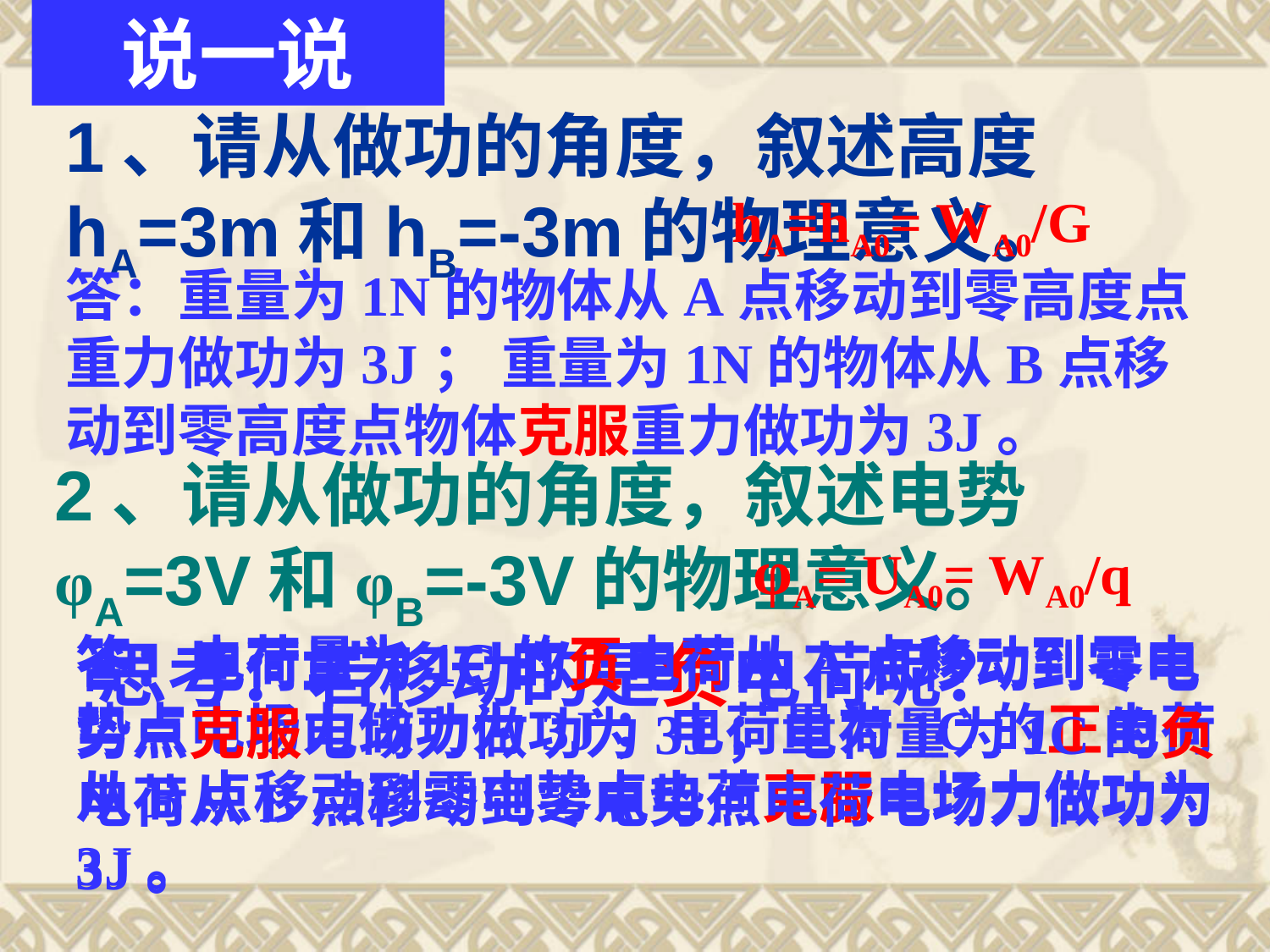

说一说
1、请从做功的角度，叙述高度hA=3m和hB=-3m的物理意义。
hA=hA0= WA0/G
答：重量为1N的物体从A点移动到零高度点重力做功为3J； 重量为1N的物体从B点移动到零高度点物体克服重力做功为3J。
2、请从做功的角度，叙述电势φA=3V和φB=-3V的物理意义。
φA= UA0= WA0/q
答：电荷量为1C的正电荷从A点移动到零电势点电场力做功为3J；电荷量为1C的正电荷从B点移动到零电势点电荷克服电场力做功为3J。
答：电荷量为1C的负电荷从A点移动到零电势点克服电场力做功为3J；电荷量为1C的负电荷从B点移动到零电势点电荷电场力做功为3J。
思考：若移动的是负电荷呢？